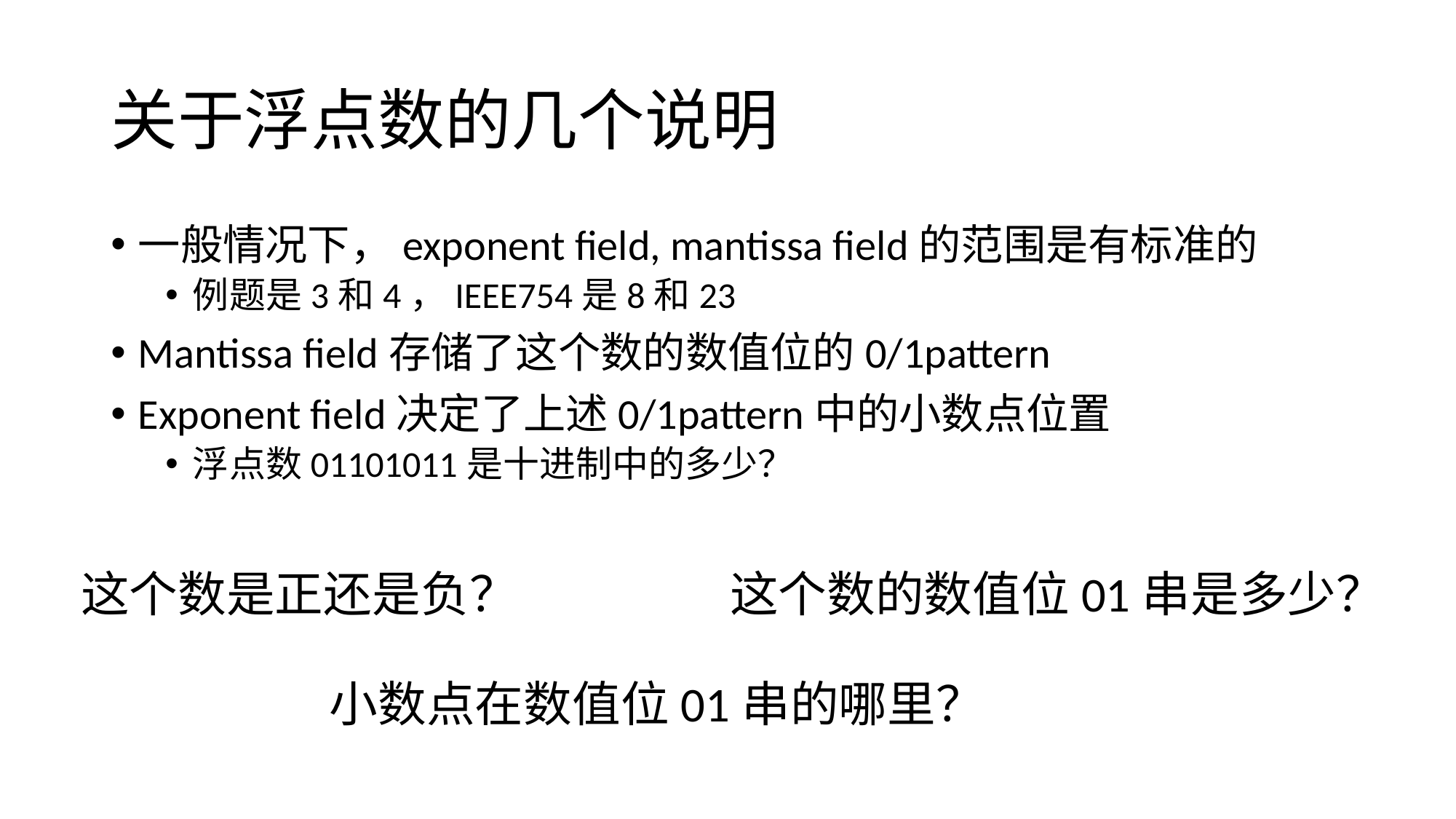

# 关于浮点数的几个说明
一般情况下，exponent field, mantissa field的范围是有标准的
例题是3和4，IEEE754是8和23
Mantissa field存储了这个数的数值位的0/1pattern
Exponent field决定了上述0/1pattern中的小数点位置
浮点数01101011是十进制中的多少？

这个数是正还是负？
这个数的数值位01串是多少？
小数点在数值位01串的哪里？